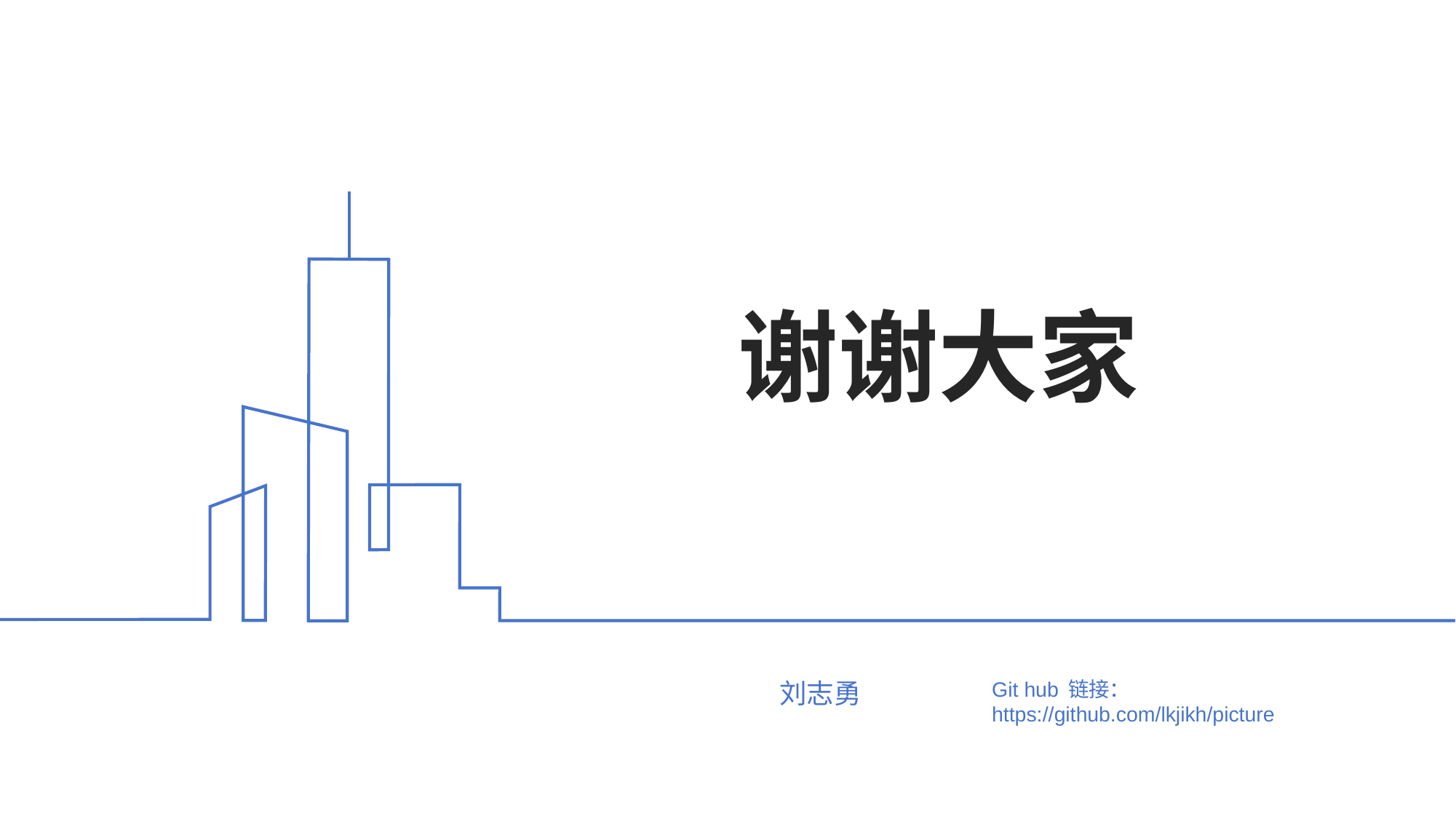

# 谢谢大家

刘志勇
Git hub 链接：
https://github.com/lkjikh/picture